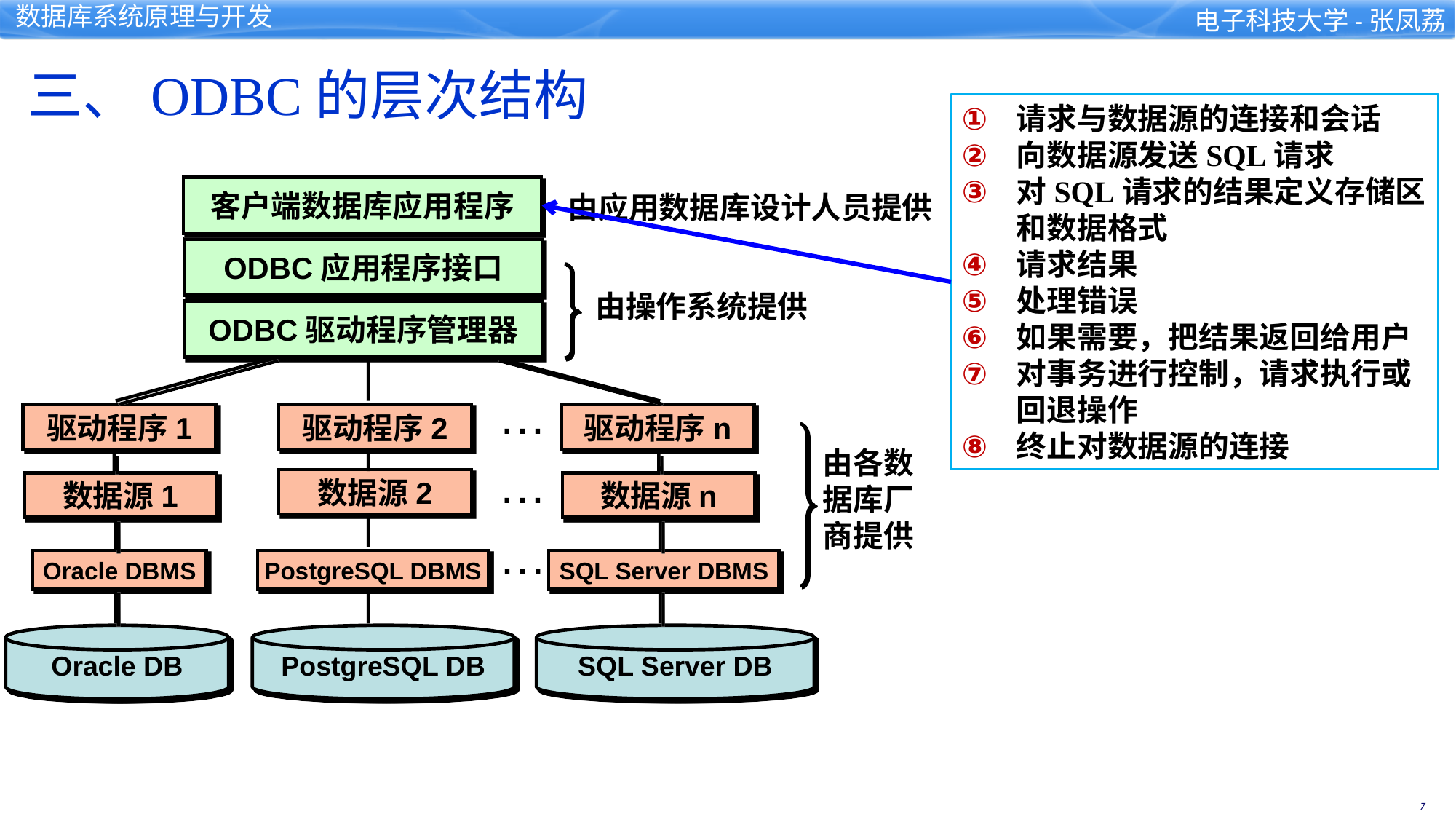

三、ODBC的层次结构
请求与数据源的连接和会话
向数据源发送SQL请求
对SQL请求的结果定义存储区和数据格式
请求结果
处理错误
如果需要，把结果返回给用户
对事务进行控制，请求执行或回退操作
终止对数据源的连接
客户端数据库应用程序
由应用数据库设计人员提供
ODBC应用程序接口

由操作系统提供
ODBC驱动程序管理器

…
驱动程序1
驱动程序2
驱动程序n

由各数据库厂商提供
…

数据源2
数据源1
数据源n

…
Oracle DBMS
PostgreSQL DBMS
SQL Server DBMS

Oracle DB

PostgreSQL DB

SQL Server DB